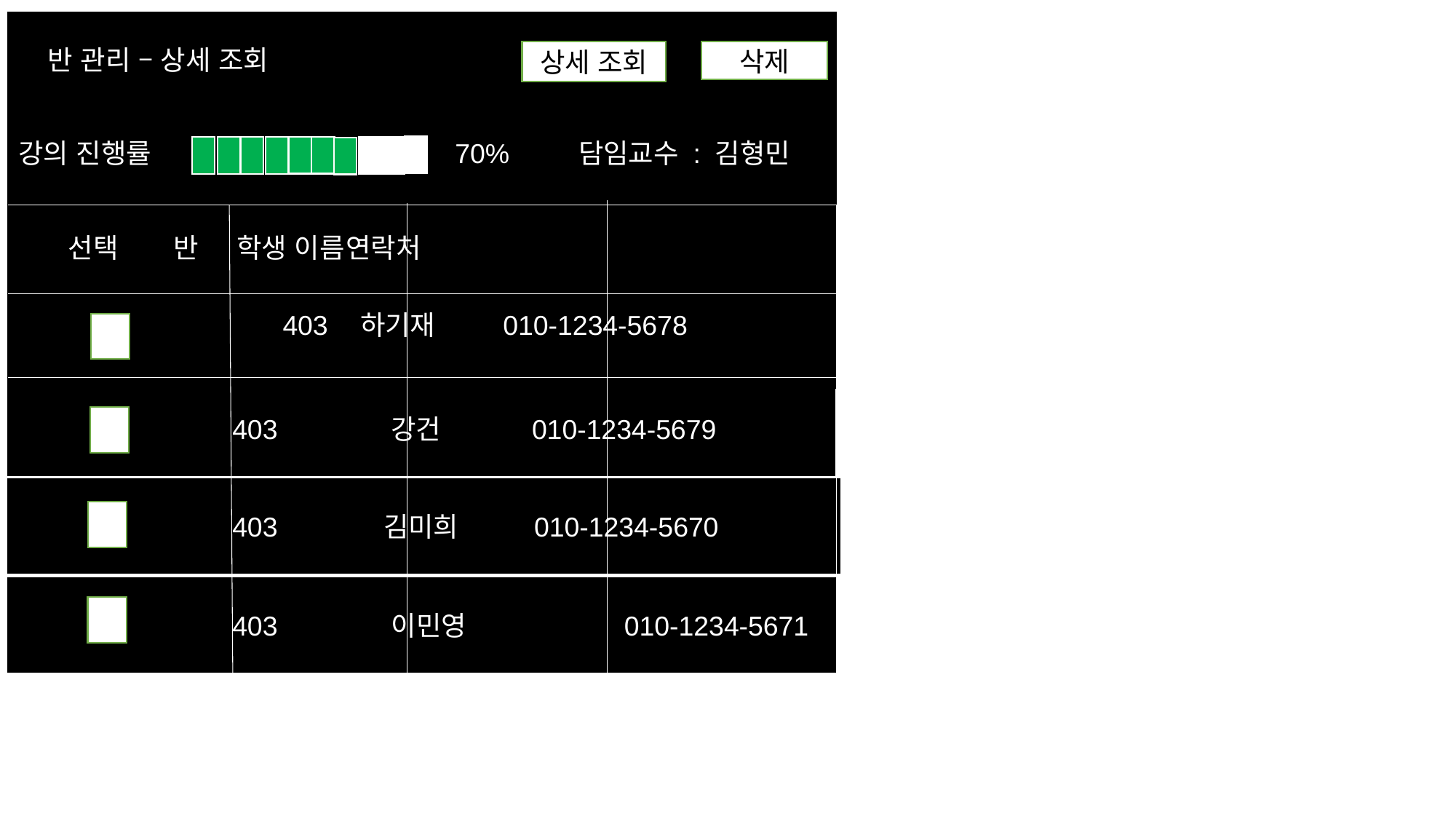

반 관리 – 상세 조회
상세 조회
삭제
강의 진행률			70%	 담임교수 : 김형민

       선택	      반   	학생 이름	연락처
      		      403  	 하기재        010-1234-5678

                            403              강건           010-1234-5679

                            403             김미희         010-1234-5670

                            403              이민영	       010-1234-5671